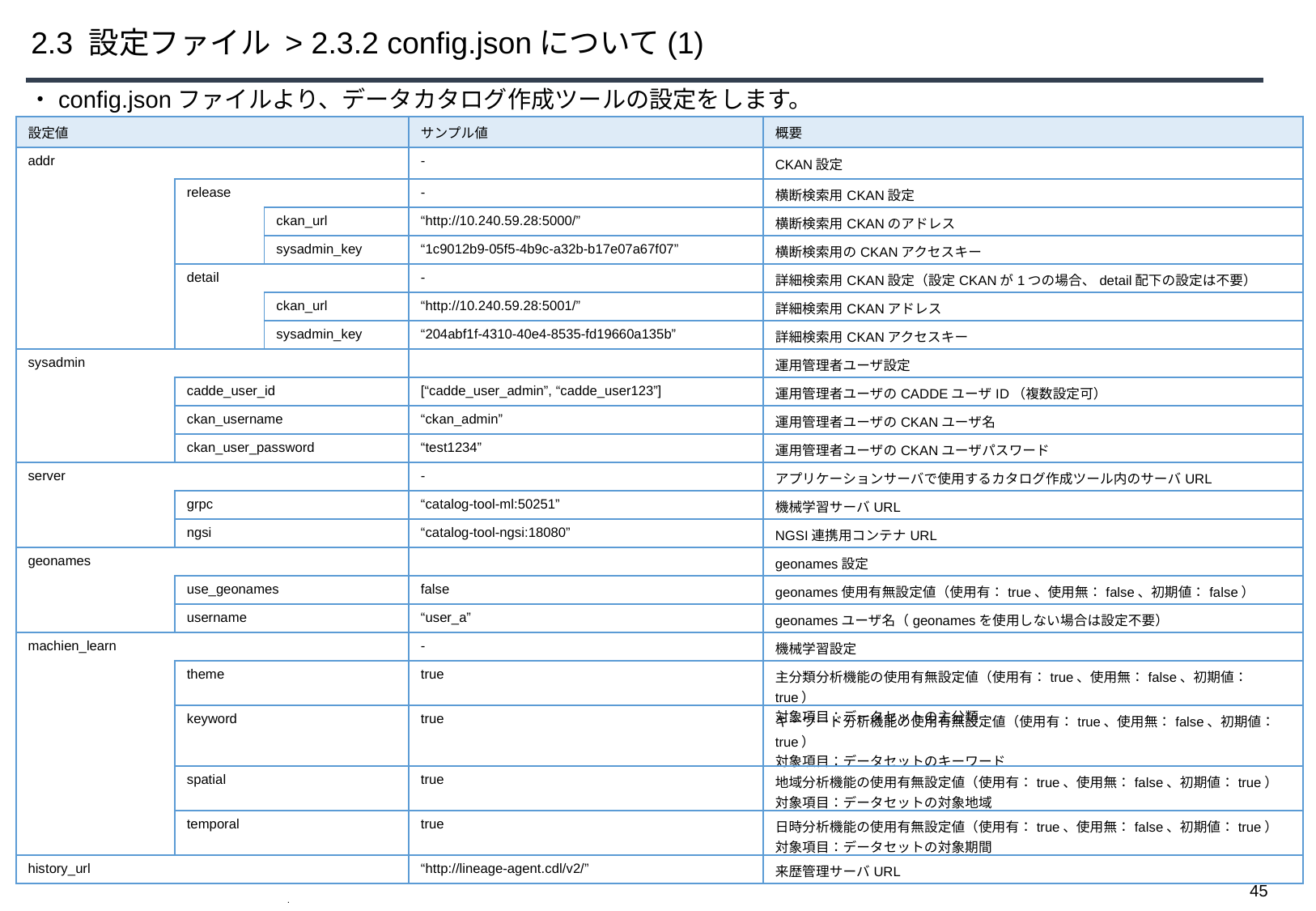

# 2.3 設定ファイル > 2.3.2 config.jsonについて(1)
・config.jsonファイルより、データカタログ作成ツールの設定をします。
| 設定値 |  |  | サンプル値 | 概要 |
| --- | --- | --- | --- | --- |
| addr |  |  | - | CKAN設定 |
| addr | release |  | - | 横断検索用CKAN設定 |
|  |  | ckan\_url | “http://10.240.59.28:5000/” | 横断検索用CKANのアドレス |
|  |  | sysadmin\_key | “1c9012b9-05f5-4b9c-a32b-b17e07a67f07” | 横断検索用のCKANアクセスキー |
|  | detail |  | - | 詳細検索用CKAN設定（設定CKANが1つの場合、detail配下の設定は不要） |
|  |  | ckan\_url | “http://10.240.59.28:5001/” | 詳細検索用CKANアドレス |
|  |  | sysadmin\_key | “204abf1f-4310-40e4-8535-fd19660a135b” | 詳細検索用CKANアクセスキー |
| sysadmin |  |  |  | 運用管理者ユーザ設定 |
|  | cadde\_user\_id |  | [“cadde\_user\_admin”, “cadde\_user123”] | 運用管理者ユーザのCADDEユーザID（複数設定可） |
|  | ckan\_username |  | “ckan\_admin” | 運用管理者ユーザのCKANユーザ名 |
|  | ckan\_user\_password |  | “test1234” | 運用管理者ユーザのCKANユーザパスワード |
| server |  |  | - | アプリケーションサーバで使用するカタログ作成ツール内のサーバURL |
|  | grpc |  | “catalog-tool-ml:50251” | 機械学習サーバURL |
|  | ngsi |  | “catalog-tool-ngsi:18080” | NGSI連携用コンテナURL |
| geonames |  |  |  | geonames設定 |
|  | use\_geonames |  | false | geonames使用有無設定値（使用有：true、使用無：false、初期値：false） |
|  | username |  | “user\_a” | geonamesユーザ名（geonamesを使用しない場合は設定不要） |
| machien\_learn |  |  | - | 機械学習設定 |
|  | theme |  | true | 主分類分析機能の使用有無設定値（使用有：true、使用無：false、初期値：true） 対象項目：データセットの主分類 |
|  | keyword |  | true | キーワード分析機能の使用有無設定値（使用有：true、使用無：false、初期値：true） 対象項目：データセットのキーワード |
|  | spatial |  | true | 地域分析機能の使用有無設定値（使用有：true、使用無：false、初期値：true） 対象項目：データセットの対象地域 |
|  | temporal |  | true | 日時分析機能の使用有無設定値（使用有：true、使用無：false、初期値：true） 対象項目：データセットの対象期間 |
| history\_url |  |  | “http://lineage-agent.cdl/v2/” | 来歴管理サーバURL |